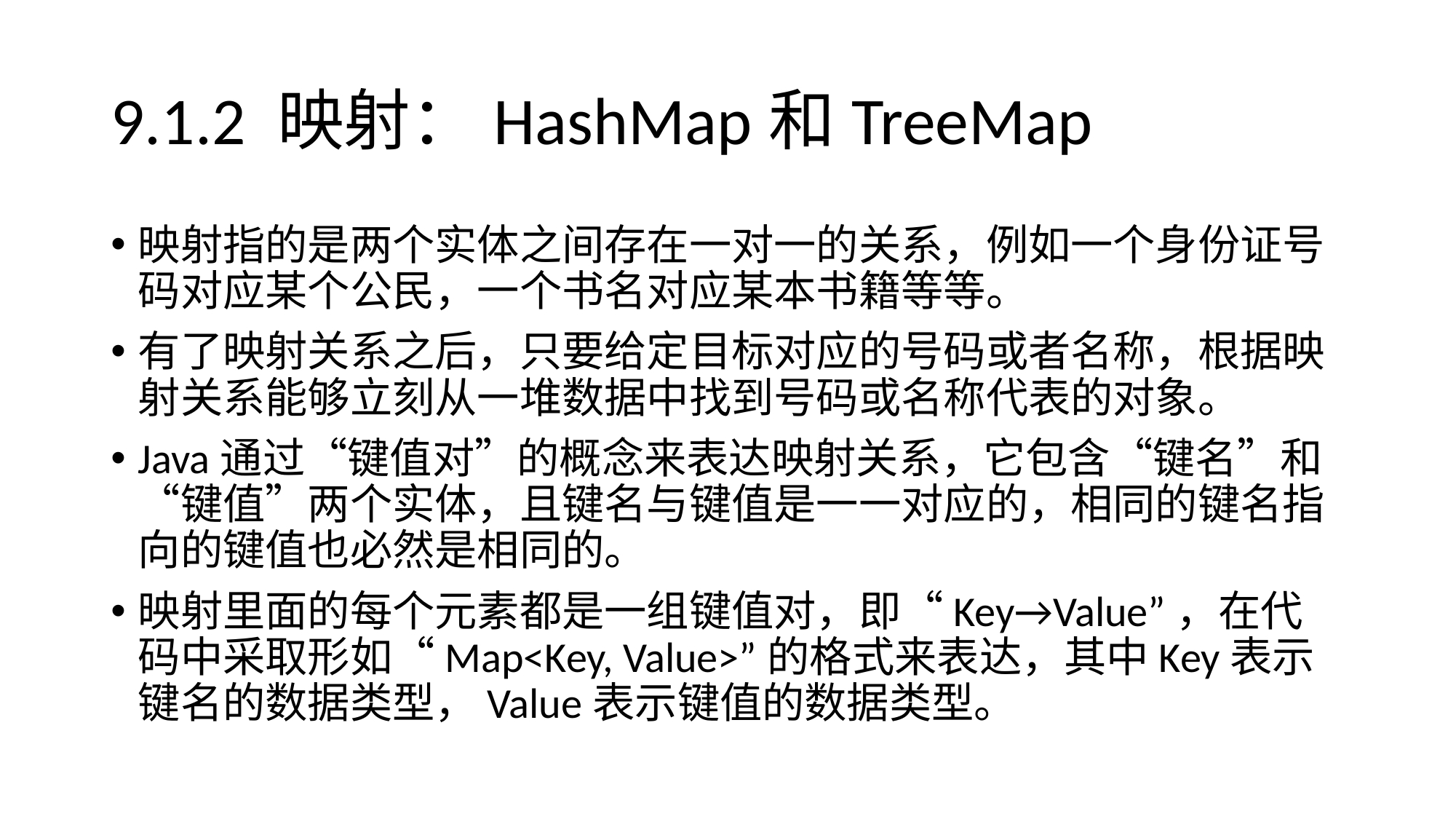

# 9.1.2 映射：HashMap和TreeMap
映射指的是两个实体之间存在一对一的关系，例如一个身份证号码对应某个公民，一个书名对应某本书籍等等。
有了映射关系之后，只要给定目标对应的号码或者名称，根据映射关系能够立刻从一堆数据中找到号码或名称代表的对象。
Java通过“键值对”的概念来表达映射关系，它包含“键名”和“键值”两个实体，且键名与键值是一一对应的，相同的键名指向的键值也必然是相同的。
映射里面的每个元素都是一组键值对，即“Key→Value”，在代码中采取形如“Map<Key, Value>”的格式来表达，其中Key表示键名的数据类型，Value表示键值的数据类型。